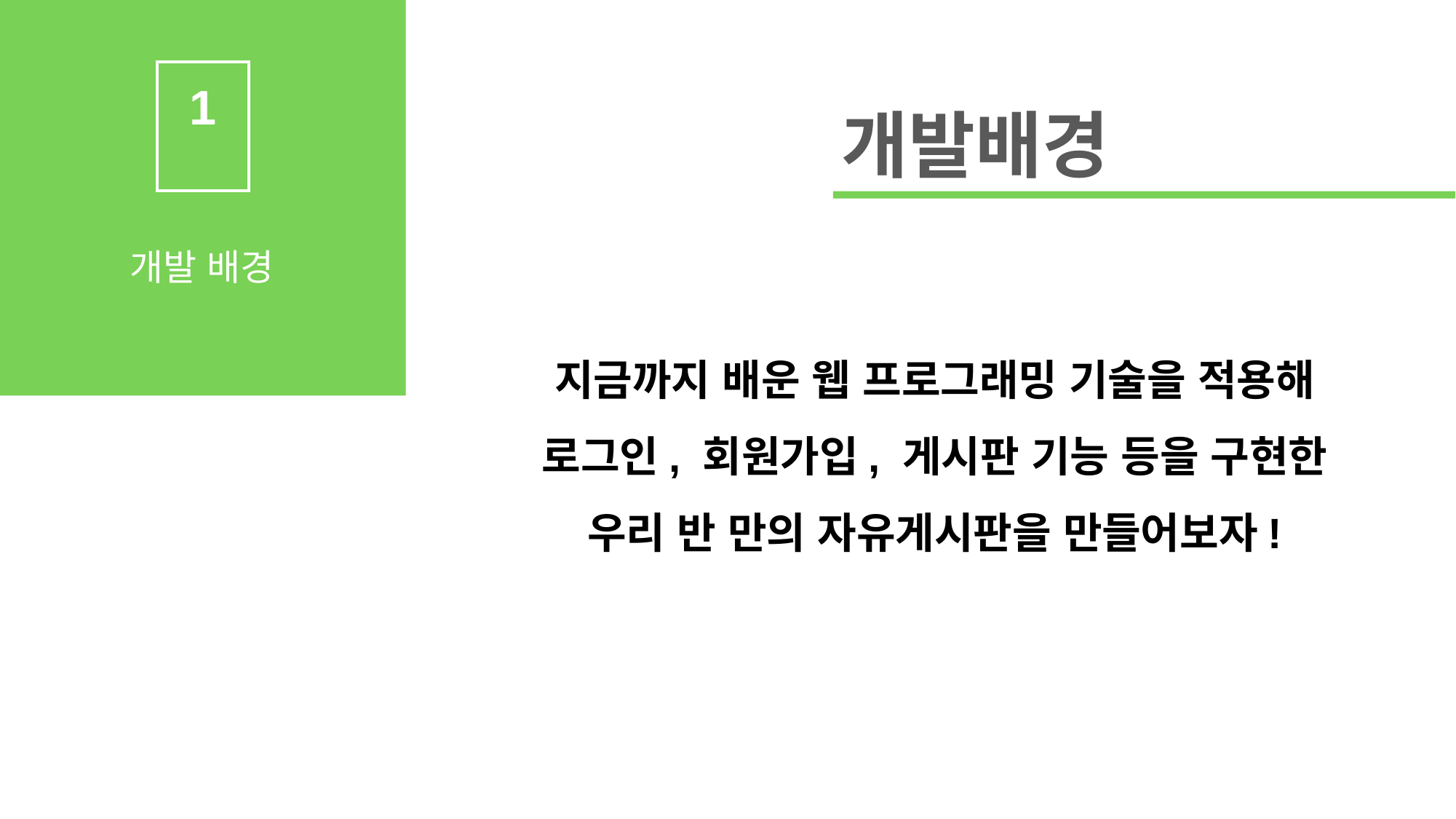

1
개발배경

개발 배경
지금까지 배운 웹 프로그래밍 기술을 적용해 로그인, 회원가입, 게시판 기능 등을 구현한 우리 반 만의 자유게시판을 만들어보자!